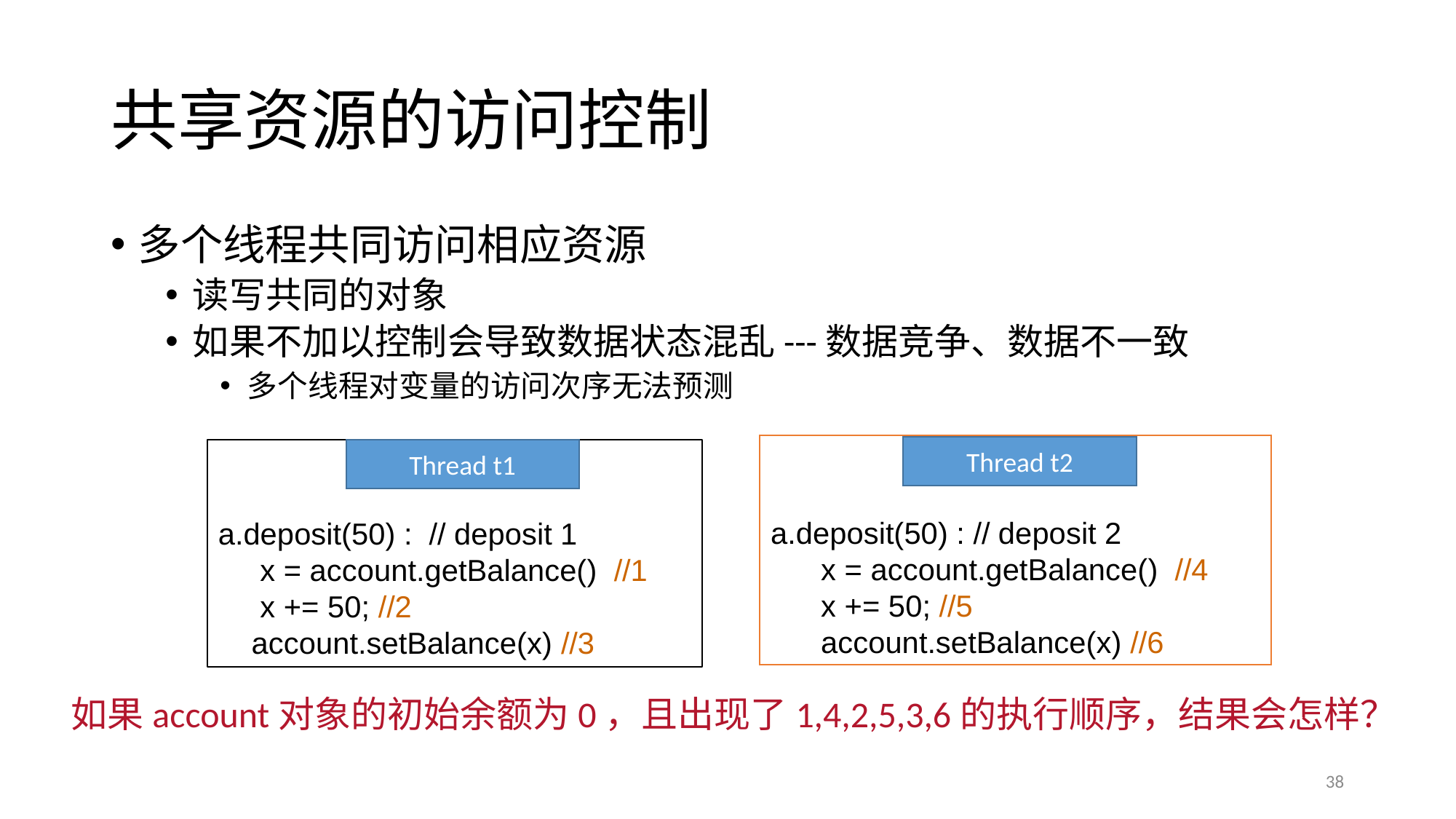

# 共享资源的访问控制
多个线程共同访问相应资源
读写共同的对象
如果不加以控制会导致数据状态混乱---数据竞争、数据不一致
多个线程对变量的访问次序无法预测

a.deposit(50) : // deposit 2
      x = account.getBalance()  //4
      x += 50; //5
      account.setBalance(x) //6
Thread t2

a.deposit(50) :  // deposit 1
     x = account.getBalance()  //1
     x += 50; //2
    account.setBalance(x) //3
Thread t1
如果account对象的初始余额为0，且出现了1,4,2,5,3,6的执行顺序，结果会怎样？
38